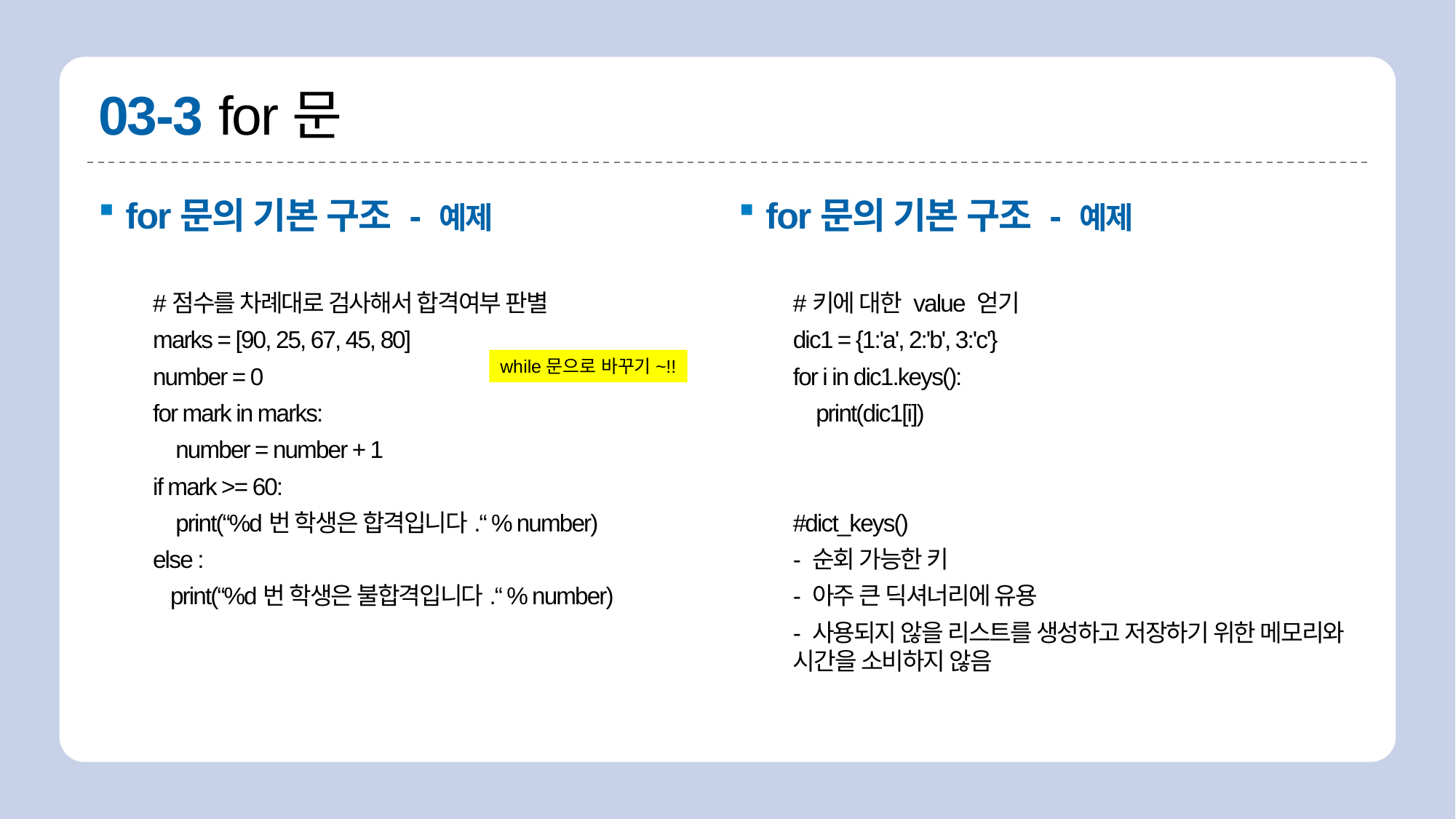

# 03-3 for문
for문의 기본 구조 - 예제

#키에 대한 value 얻기
dic1 = {1:'a', 2:'b', 3:'c'}
for i in dic1.keys():
    print(dic1[i])

#dict_keys()
- 순회 가능한 키
- 아주 큰 딕셔너리에 유용
- 사용되지 않을 리스트를 생성하고 저장하기 위한 메모리와 시간을 소비하지 않음
for문의 기본 구조 - 예제

#점수를 차례대로 검사해서 합격여부 판별
marks = [90, 25, 67, 45, 80]
number = 0
for mark in marks:
    number = number + 1
if mark >= 60:
    print(“%d번 학생은 합격입니다.“ % number)
else :
   print(“%d번 학생은 불합격입니다.“ % number)
while문으로 바꾸기~!!